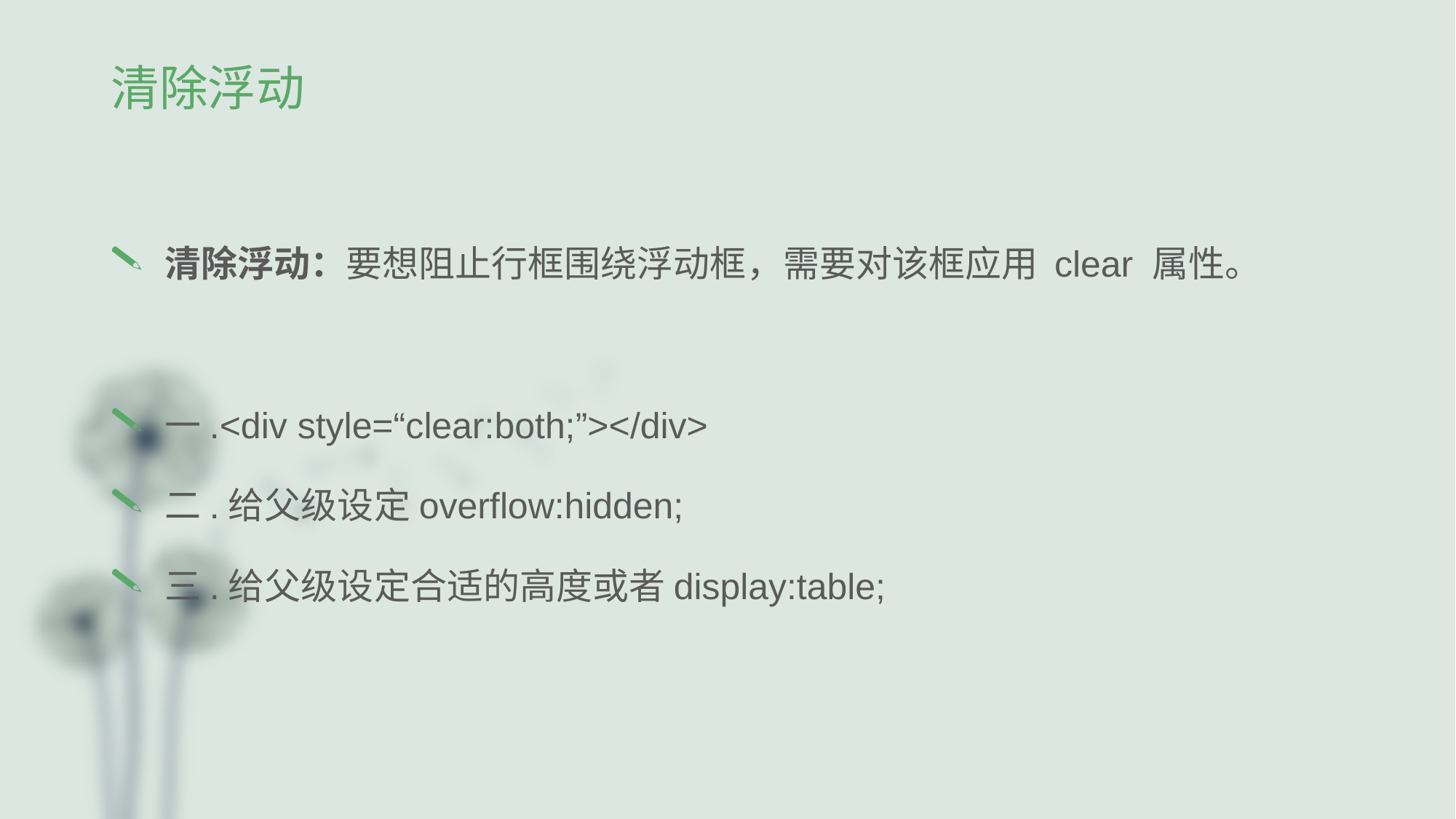

# 清除浮动

清除浮动：要想阻止行框围绕浮动框，需要对该框应用 clear 属性。

一.<div style=“clear:both;”></div>
二.给父级设定overflow:hidden;
三.给父级设定合适的高度或者display:table;